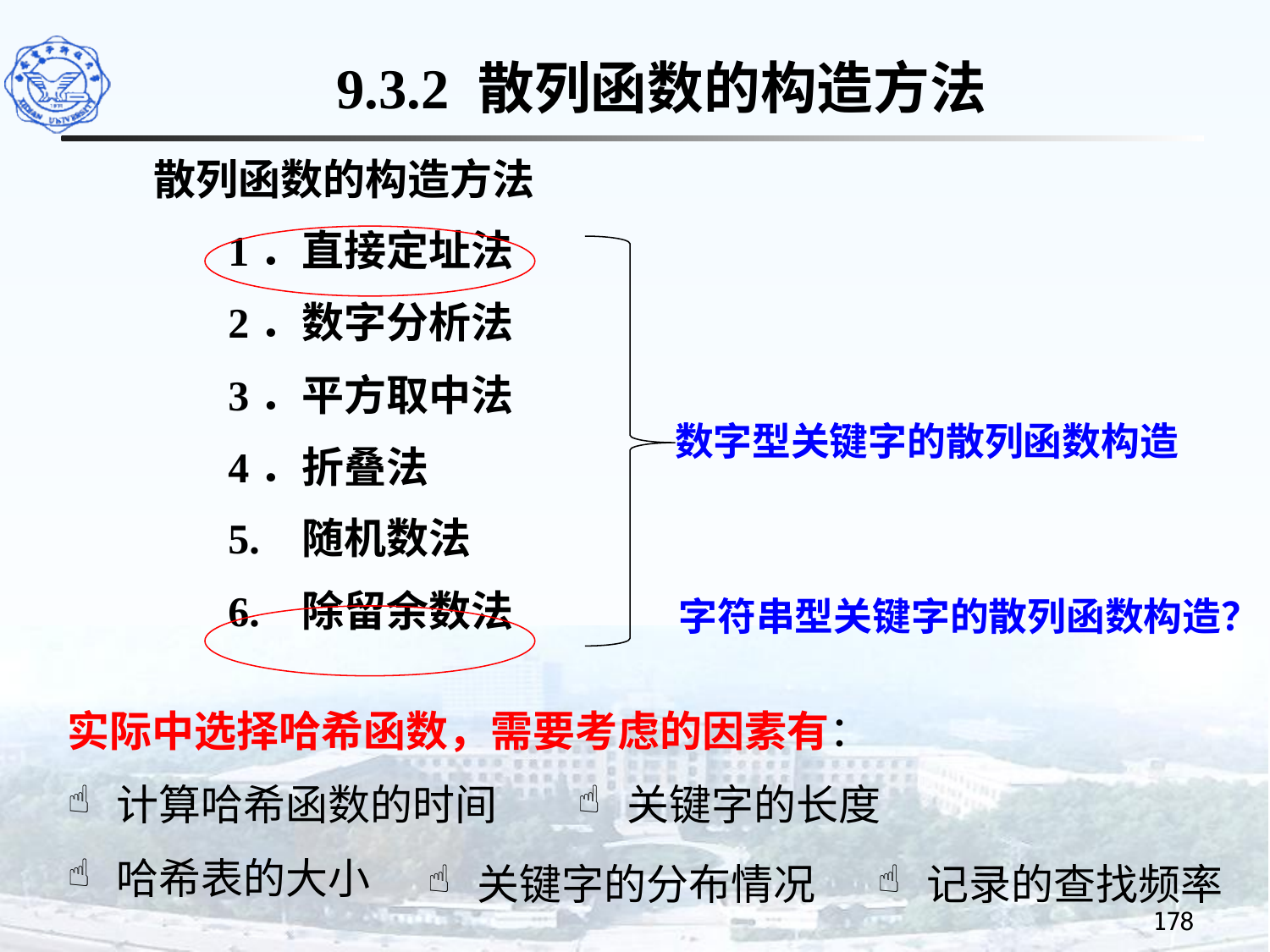

9.3.2 散列函数的构造方法
散列函数的构造方法
       1．直接定址法
       2．数字分析法
       3．平方取中法
       4．折叠法
       5.   随机数法
       6.   除留余数法

数字型关键字的散列函数构造
字符串型关键字的散列函数构造？

实际中选择哈希函数，需要考虑的因素有：
计算哈希函数的时间
哈希表的大小
关键字的长度
关键字的分布情况
记录的查找频率
178